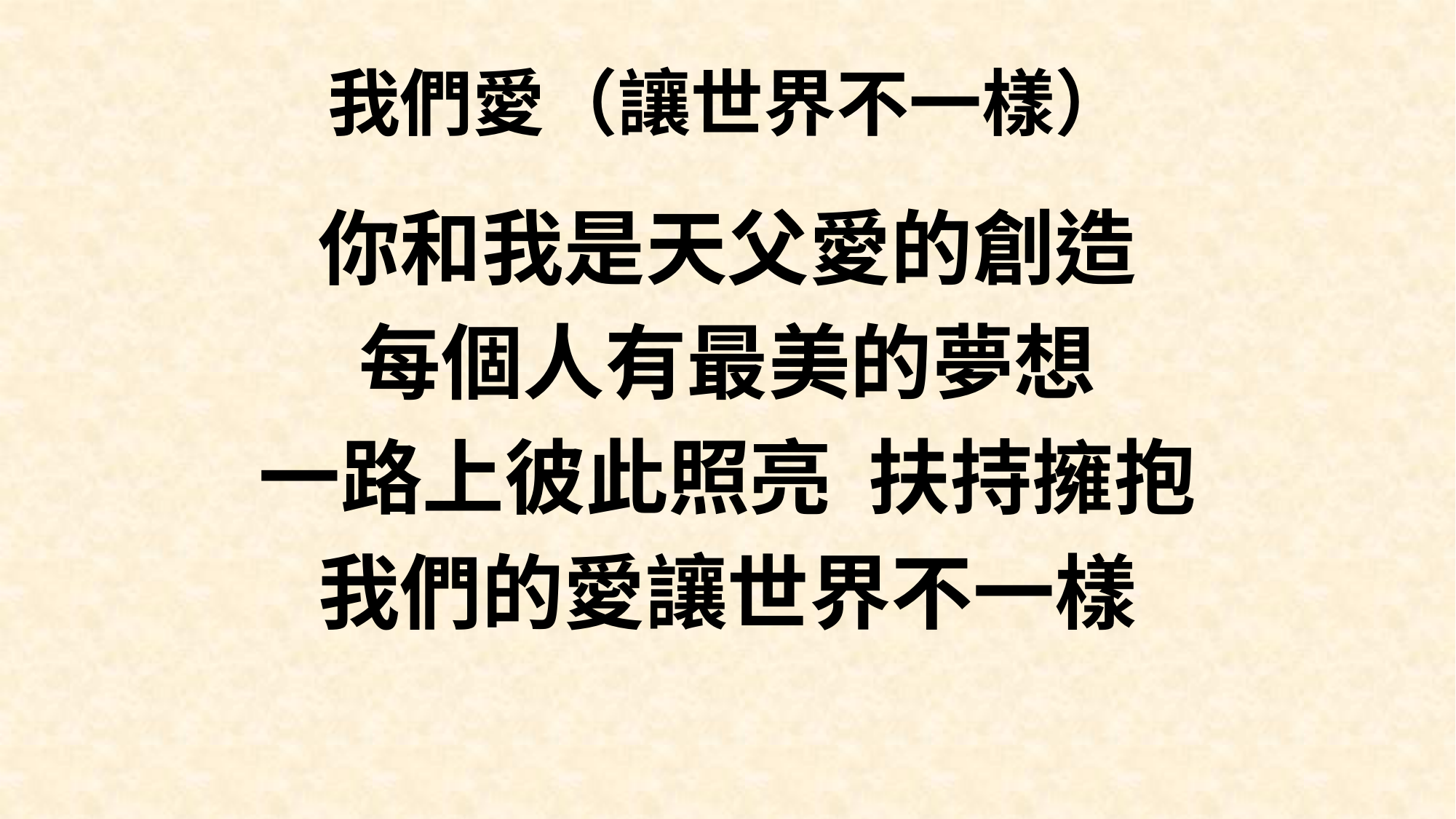

# 我們愛（讓世界不一樣）
你和我是天父愛的創造
每個人有最美的夢想
一路上彼此照亮  扶持擁抱
我們的愛讓世界不一樣